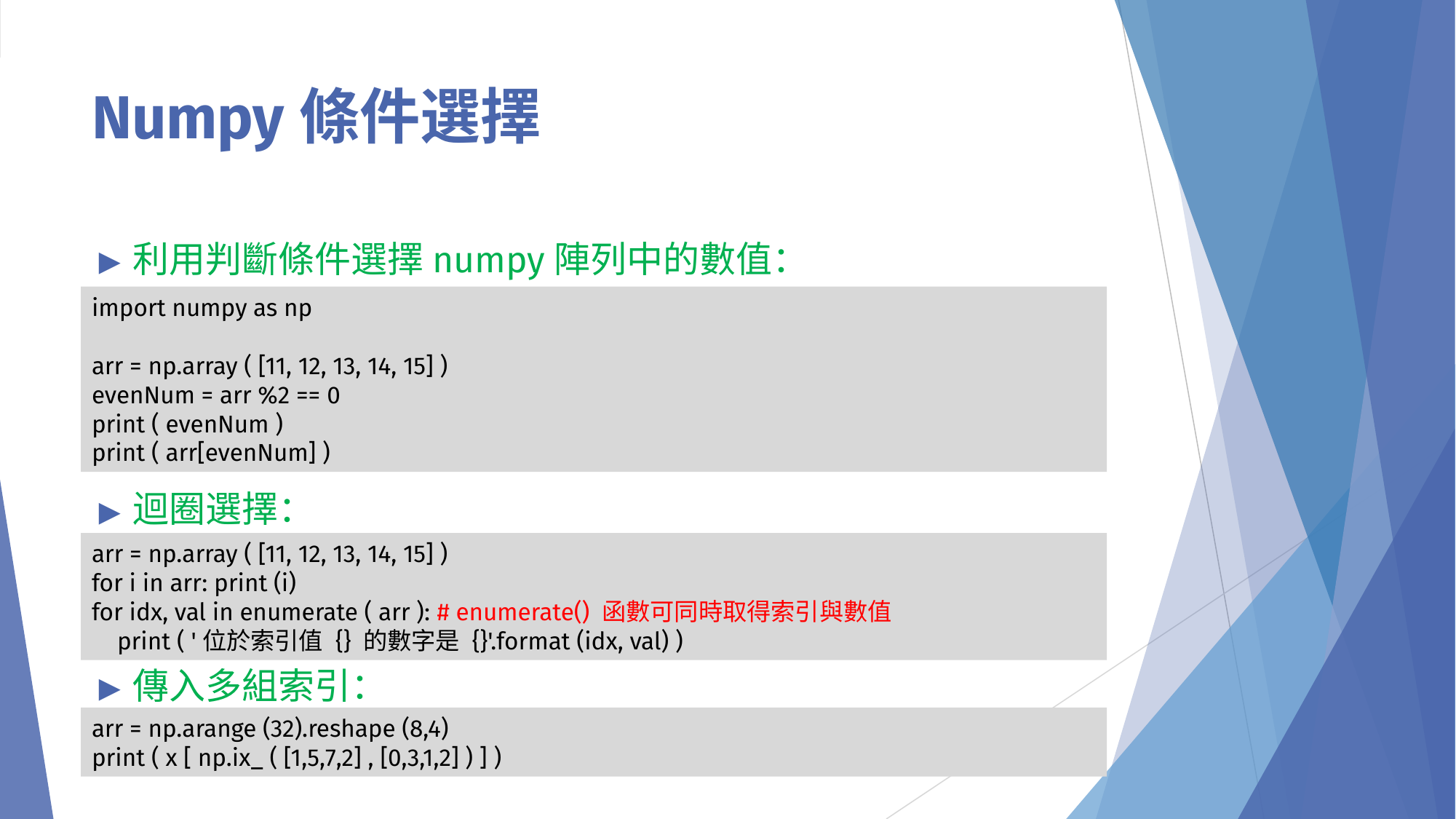

# Numpy條件選擇
利用判斷條件選擇numpy陣列中的數值：

迴圈選擇：

傳入多組索引：
import numpy as np

arr = np.array ( [11, 12, 13, 14, 15] )
evenNum = arr %2 == 0
print ( evenNum )
print ( arr[evenNum] )
arr = np.array ( [11, 12, 13, 14, 15] )
for i in arr: print (i)
for idx, val in enumerate ( arr ): # enumerate() 函數可同時取得索引與數值
    print ( '位於索引值 {} 的數字是 {}'.format (idx, val) )
arr = np.arange (32).reshape (8,4)
print ( x [ np.ix_ ( [1,5,7,2] , [0,3,1,2] ) ] )